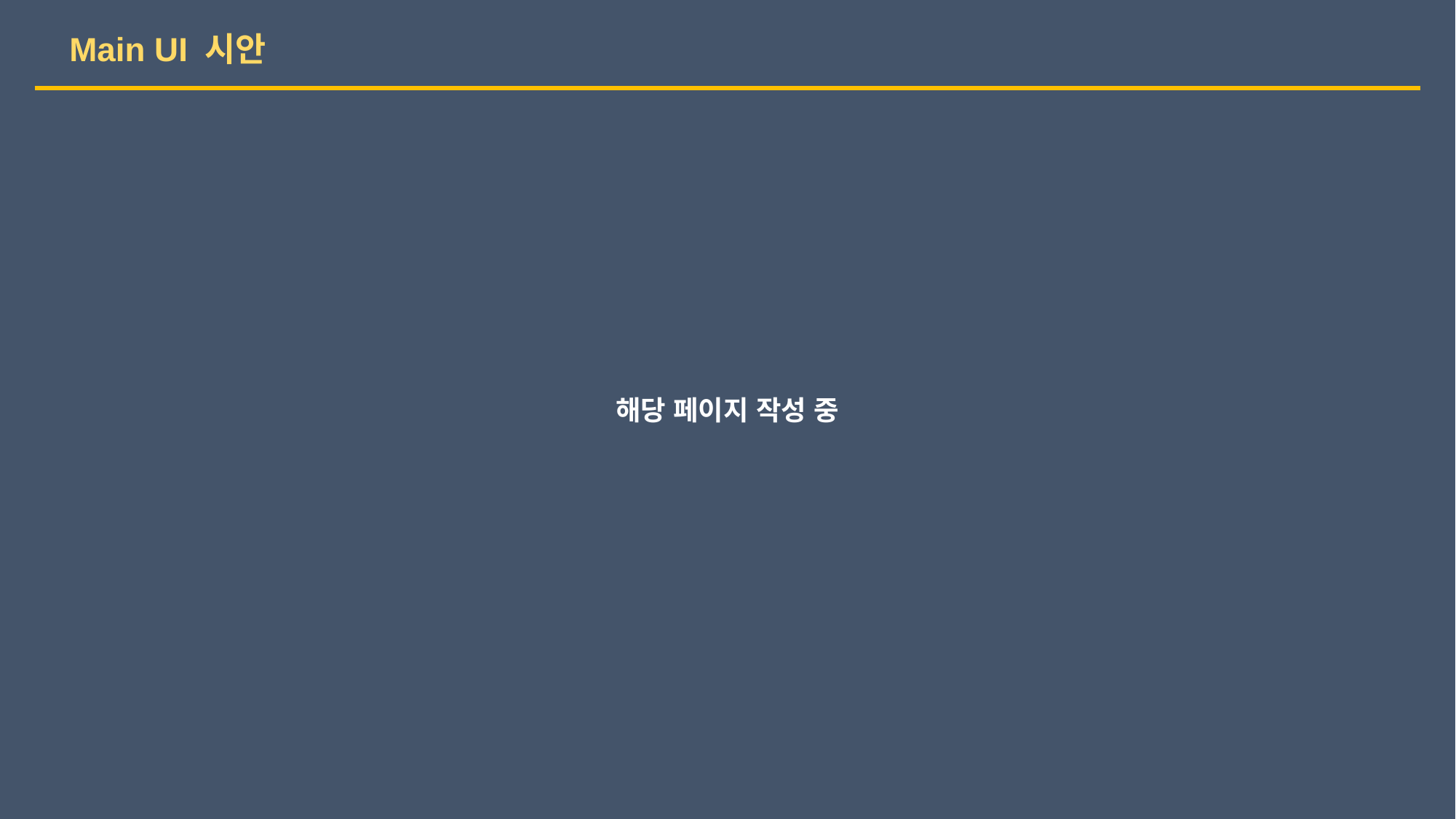

Main UI 시안
해당 페이지 작성 중